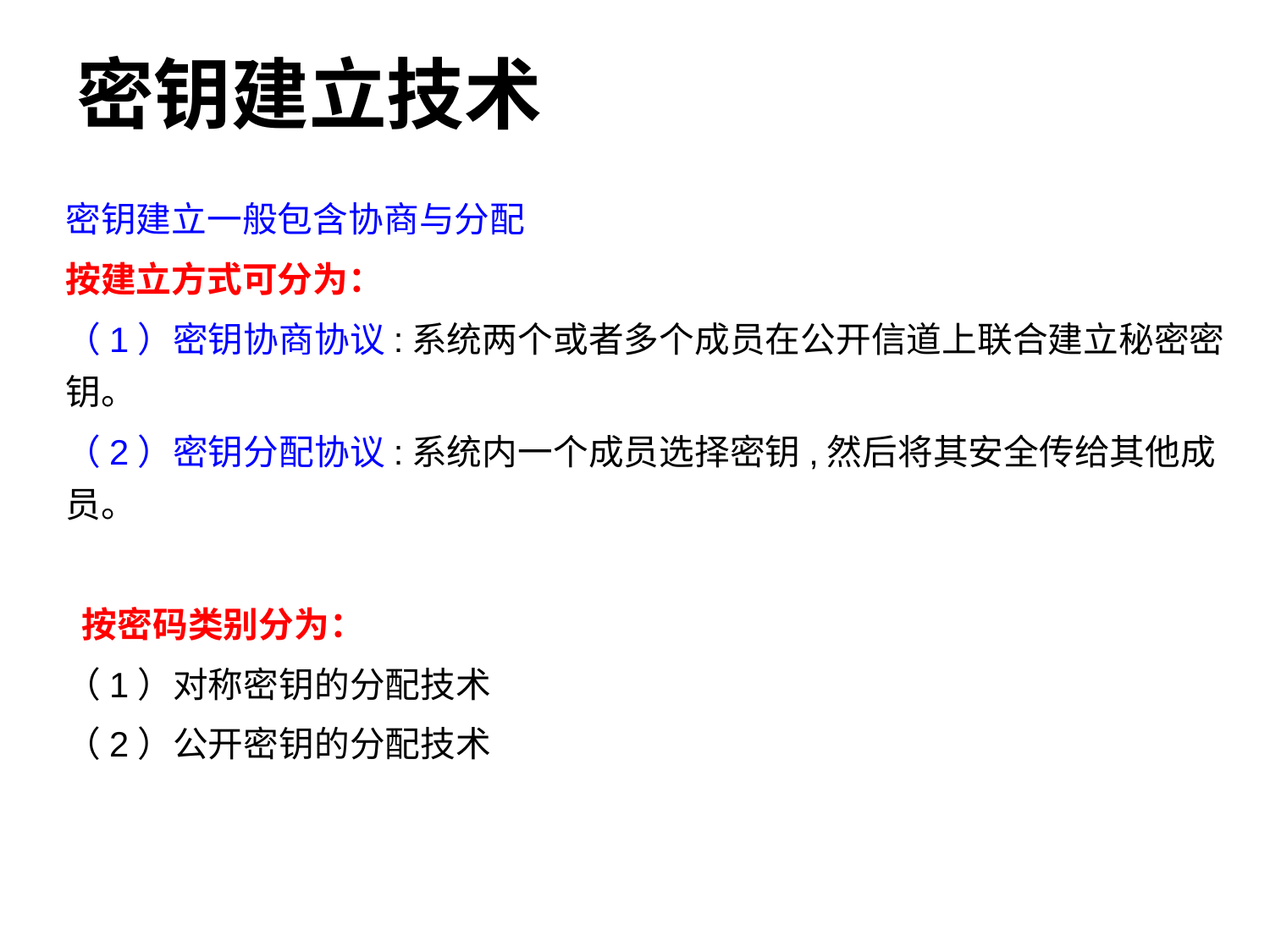

# 密钥建立技术
密钥建立一般包含协商与分配
按建立方式可分为：
（1）密钥协商协议:系统两个或者多个成员在公开信道上联合建立秘密密钥。
（2）密钥分配协议:系统内一个成员选择密钥,然后将其安全传给其他成员。

 按密码类别分为：
（1）对称密钥的分配技术
（2）公开密钥的分配技术